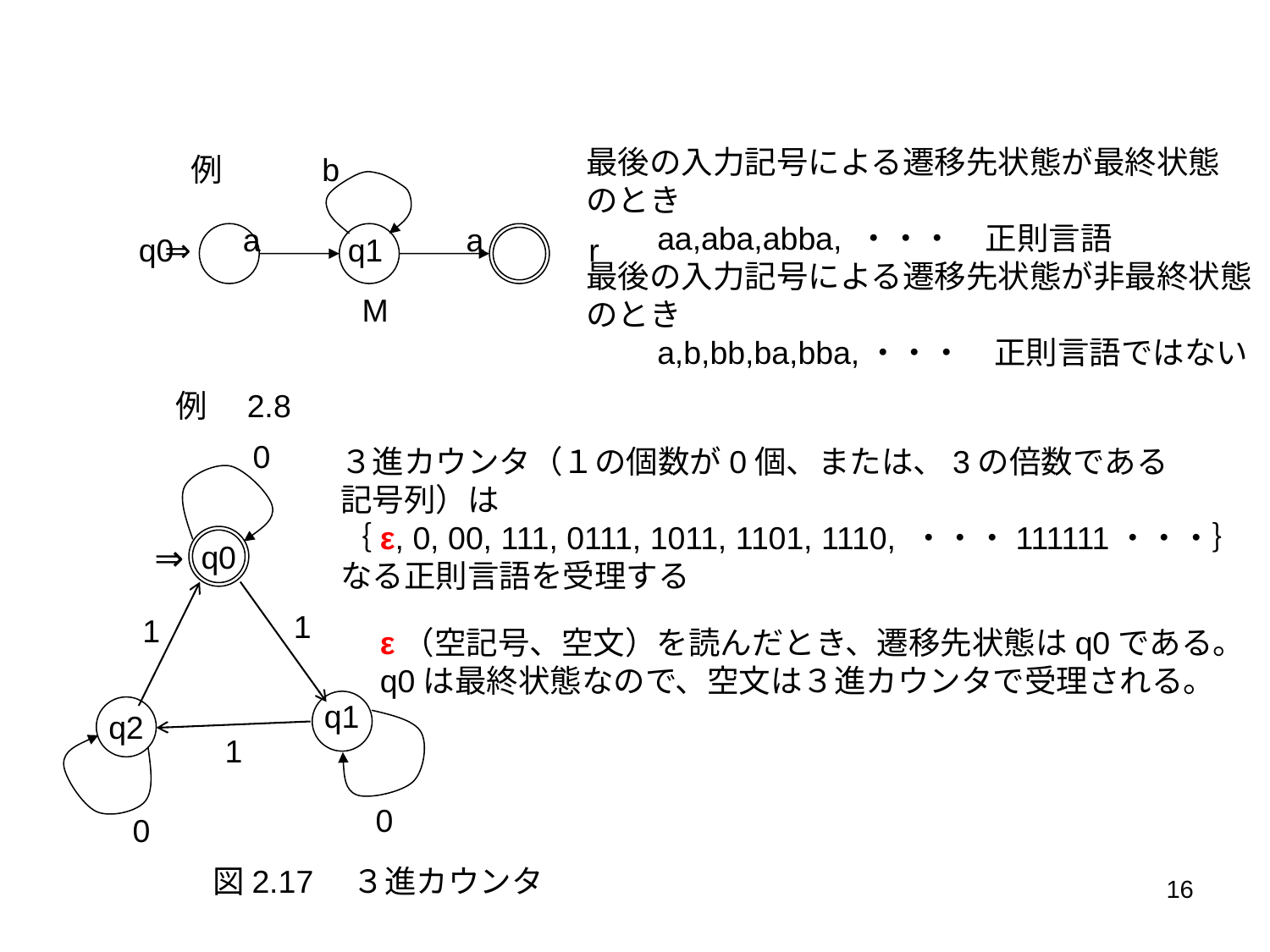

最後の入力記号による遷移先状態が最終状態
のとき
　　aa,aba,abba, ・・・　正則言語
最後の入力記号による遷移先状態が非最終状態
のとき
　　a,b,bb,ba,bba,・・・　正則言語ではない
例
b

a　　　　　　a
⇒
q0　　　　　q1　　　　　　r

M
例　2.8
0
３進カウンタ（１の個数が0個、または、3の倍数である
記号列）は
｛ε, 0, 00, 111, 0111, 1011, 1101, 1110, ・・・111111・・・｝
なる正則言語を受理する

⇒
q0

1
1
ε（空記号、空文）を読んだとき、遷移先状態はq0である。
q0は最終状態なので、空文は３進カウンタで受理される。
q1

q2

1

0
0
図2.17　３進カウンタ
16